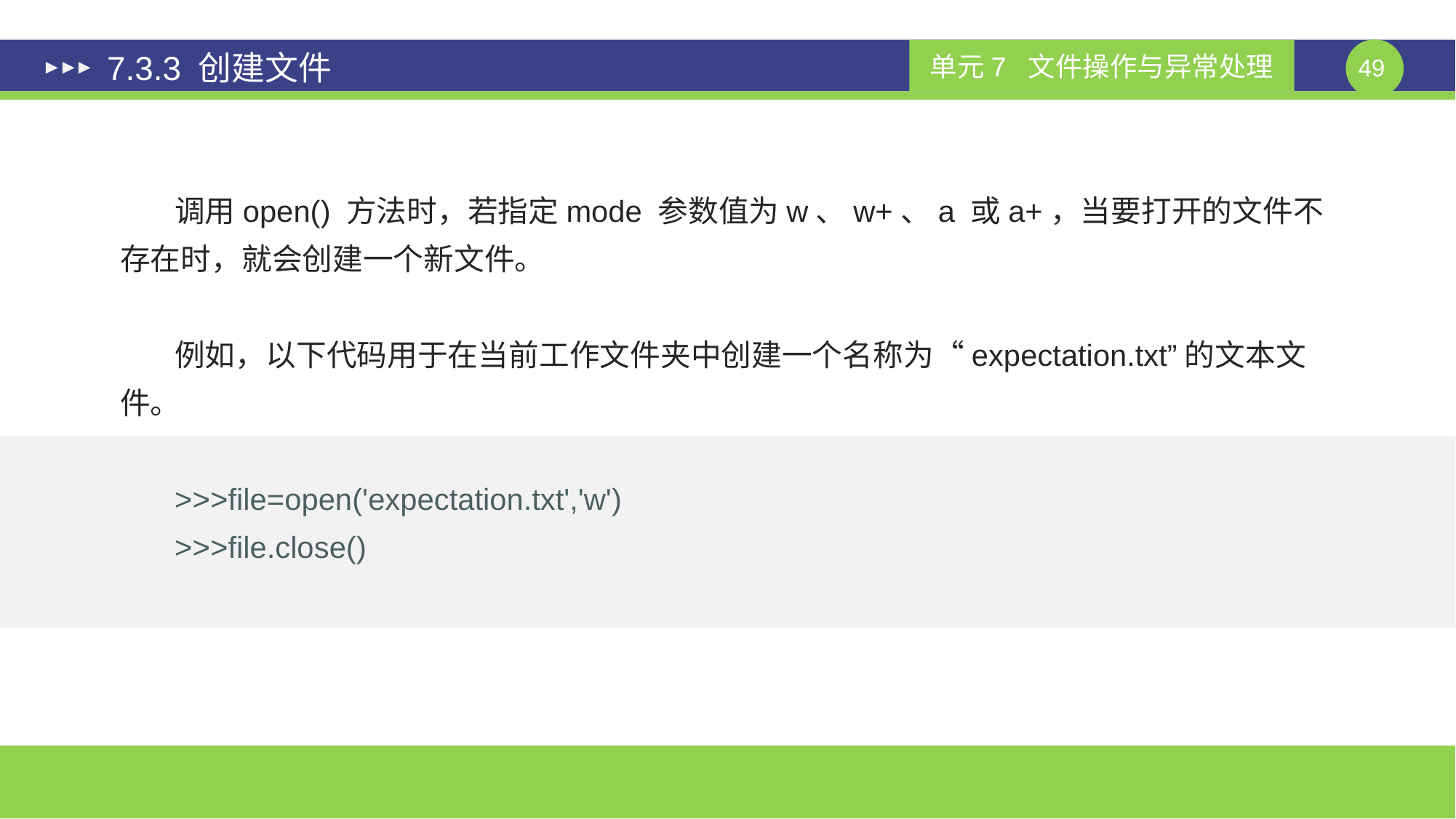

# 7.3.3 创建文件
调用open() 方法时，若指定mode 参数值为w、w+、a 或a+，当要打开的文件不存在时，就会创建一个新文件。

例如，以下代码用于在当前工作文件夹中创建一个名称为“expectation.txt”的文本文件。

>>>file=open('expectation.txt','w')
>>>file.close()